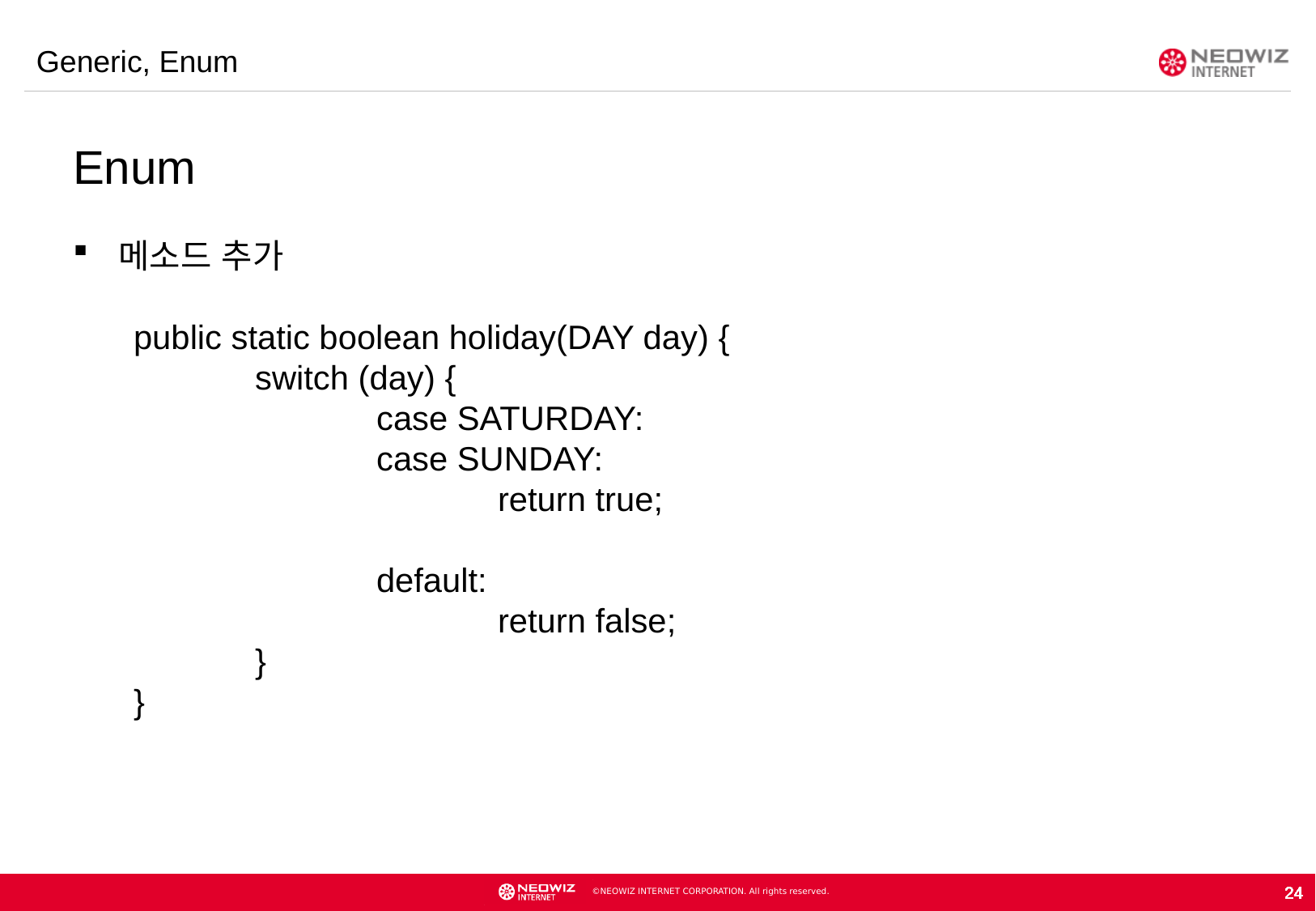

Generic, Enum

Enum

메소드 추가

public static boolean holiday(DAY day) {
	switch (day) {
		case SATURDAY:
		case SUNDAY:
			return true;

		default:
			return false;
	}
}
24
24
24
24
24
24
24
24
24
24
24
24
24
24
24
24